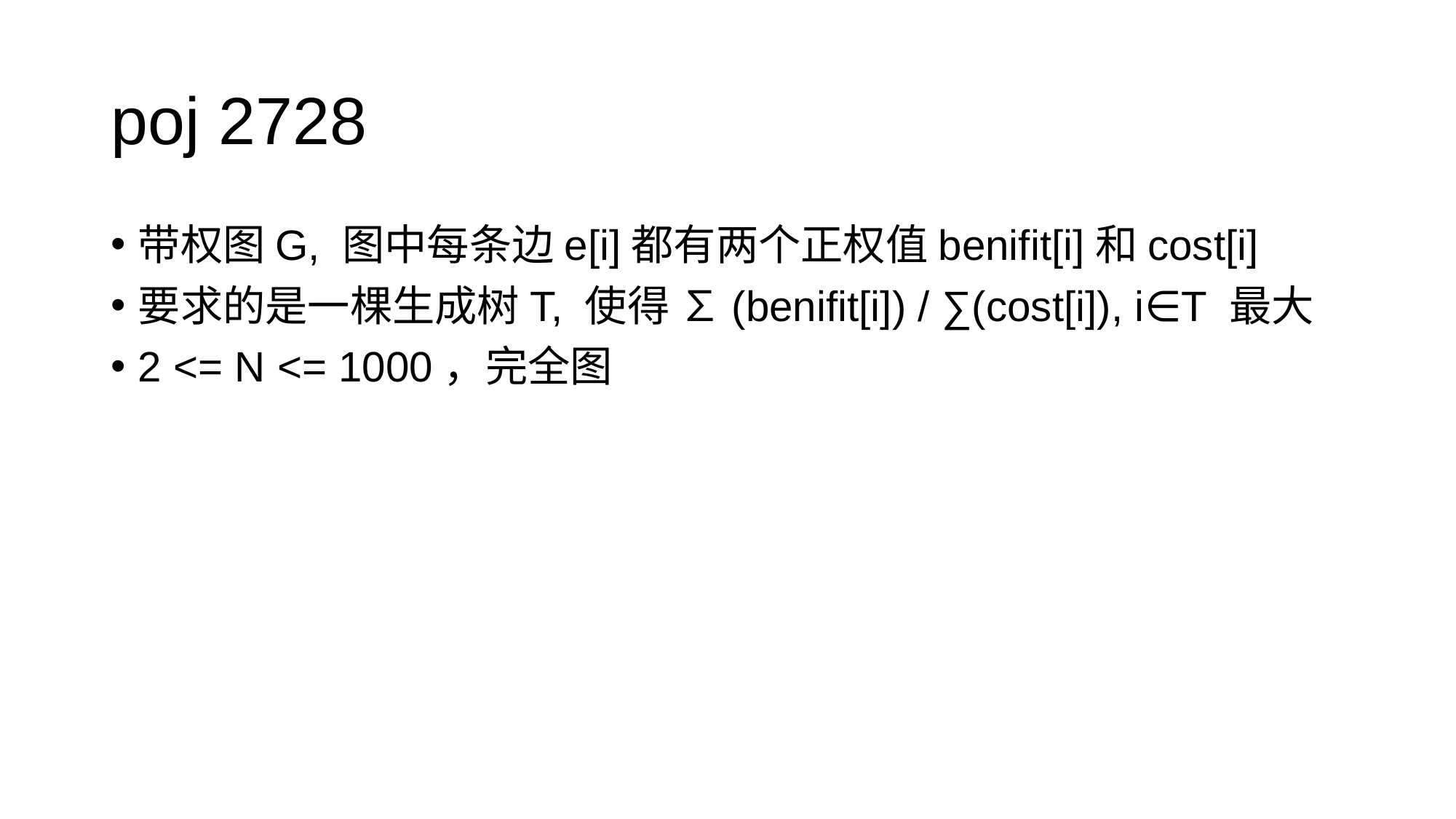

# poj 2728
带权图G, 图中每条边e[i]都有两个正权值benifit[i]和cost[i]
要求的是一棵生成树T, 使得 ∑(benifit[i]) / ∑(cost[i]), i∈T 最大
2 <= N <= 1000，完全图